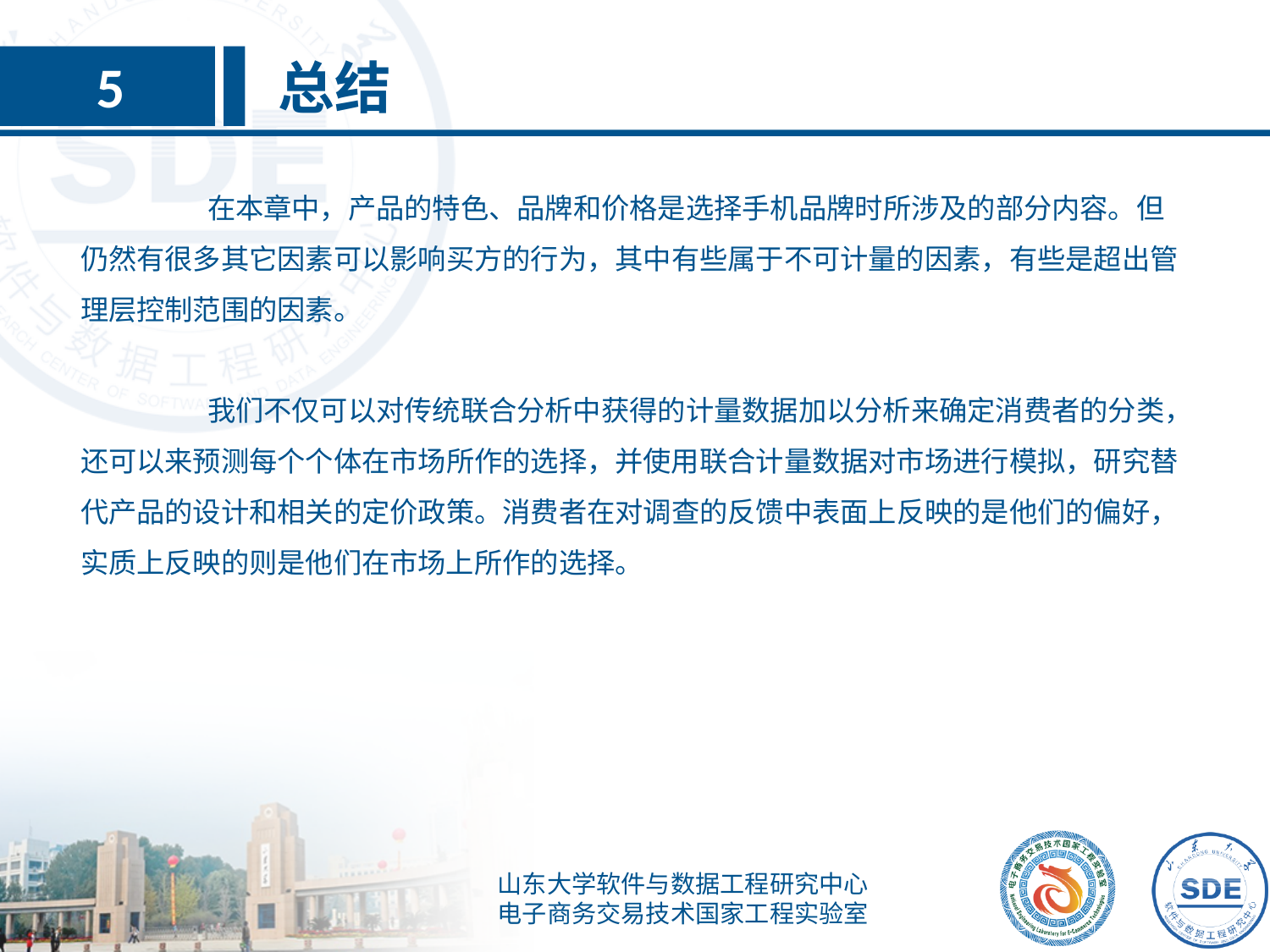

总结
5
	在本章中，产品的特色、品牌和价格是选择手机品牌时所涉及的部分内容。但仍然有很多其它因素可以影响买方的行为，其中有些属于不可计量的因素，有些是超出管理层控制范围的因素。

	我们不仅可以对传统联合分析中获得的计量数据加以分析来确定消费者的分类，还可以来预测每个个体在市场所作的选择，并使用联合计量数据对市场进行模拟，研究替代产品的设计和相关的定价政策。消费者在对调查的反馈中表面上反映的是他们的偏好，实质上反映的则是他们在市场上所作的选择。